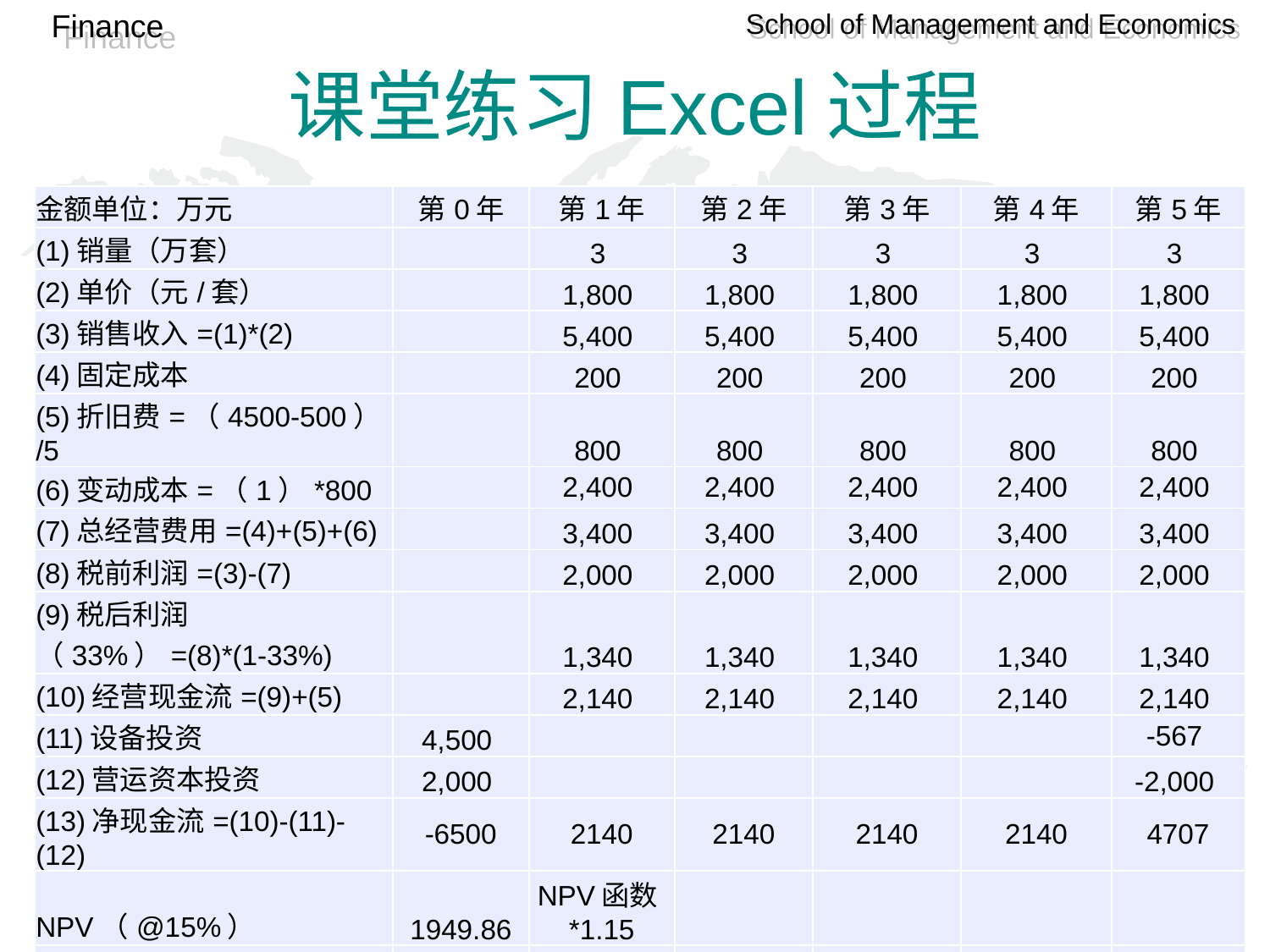

# 课堂练习Excel过程
| 金额单位：万元 | 第0年 | 第1年 | 第2年 | 第3年 | 第4年 | 第5年 |
| --- | --- | --- | --- | --- | --- | --- |
| (1)销量（万套） |  | 3 | 3 | 3 | 3 | 3 |
| (2)单价（元/套） |  | 1,800 | 1,800 | 1,800 | 1,800 | 1,800 |
| (3)销售收入=(1)\*(2) |  | 5,400 | 5,400 | 5,400 | 5,400 | 5,400 |
| (4)固定成本 |  | 200 | 200 | 200 | 200 | 200 |
| (5)折旧费=（4500-500）/5 |  | 800 | 800 | 800 | 800 | 800 |
| (6)变动成本=（1）\*800 |  | 2,400 | 2,400 | 2,400 | 2,400 | 2,400 |
| (7)总经营费用=(4)+(5)+(6) |  | 3,400 | 3,400 | 3,400 | 3,400 | 3,400 |
| (8)税前利润=(3)-(7) |  | 2,000 | 2,000 | 2,000 | 2,000 | 2,000 |
| (9)税后利润（33%）=(8)\*(1-33%) |  | 1,340 | 1,340 | 1,340 | 1,340 | 1,340 |
| (10)经营现金流=(9)+(5) |  | 2,140 | 2,140 | 2,140 | 2,140 | 2,140 |
| (11)设备投资 | 4,500 |  |  |  |  | -567 |
| (12)营运资本投资 | 2,000 |  |  |  |  | -2,000 |
| (13)净现金流=(10)-(11)-(12) | -6500 | 2140 | 2140 | 2140 | 2140 | 4707 |
| NPV（@15%） | 1949.86 | NPV函数\*1.15 |  |  |  |  |
| 内部收益率IRR | 26% | 3种解法 |  |  |  |  |
| 投资回收期 | 3.04 |  |  |  |  |  |